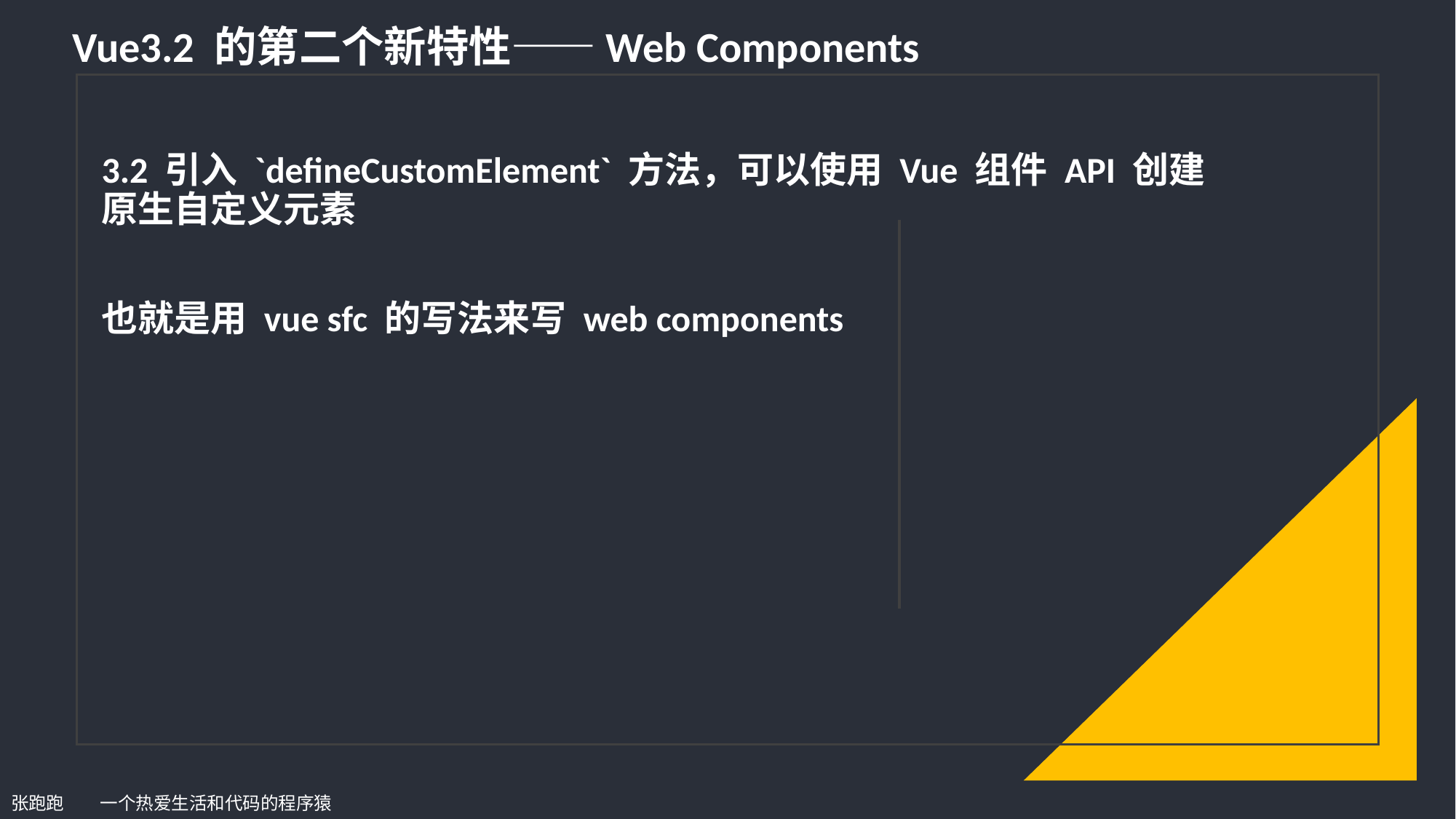

Vue3.2 的第二个新特性——Web Components

3.2 引入 `defineCustomElement` 方法，可以使用 Vue 组件 API 创建原生自定义元素

也就是用 vue sfc 的写法来写 web components

张跑跑         一个热爱生活和代码的程序猿